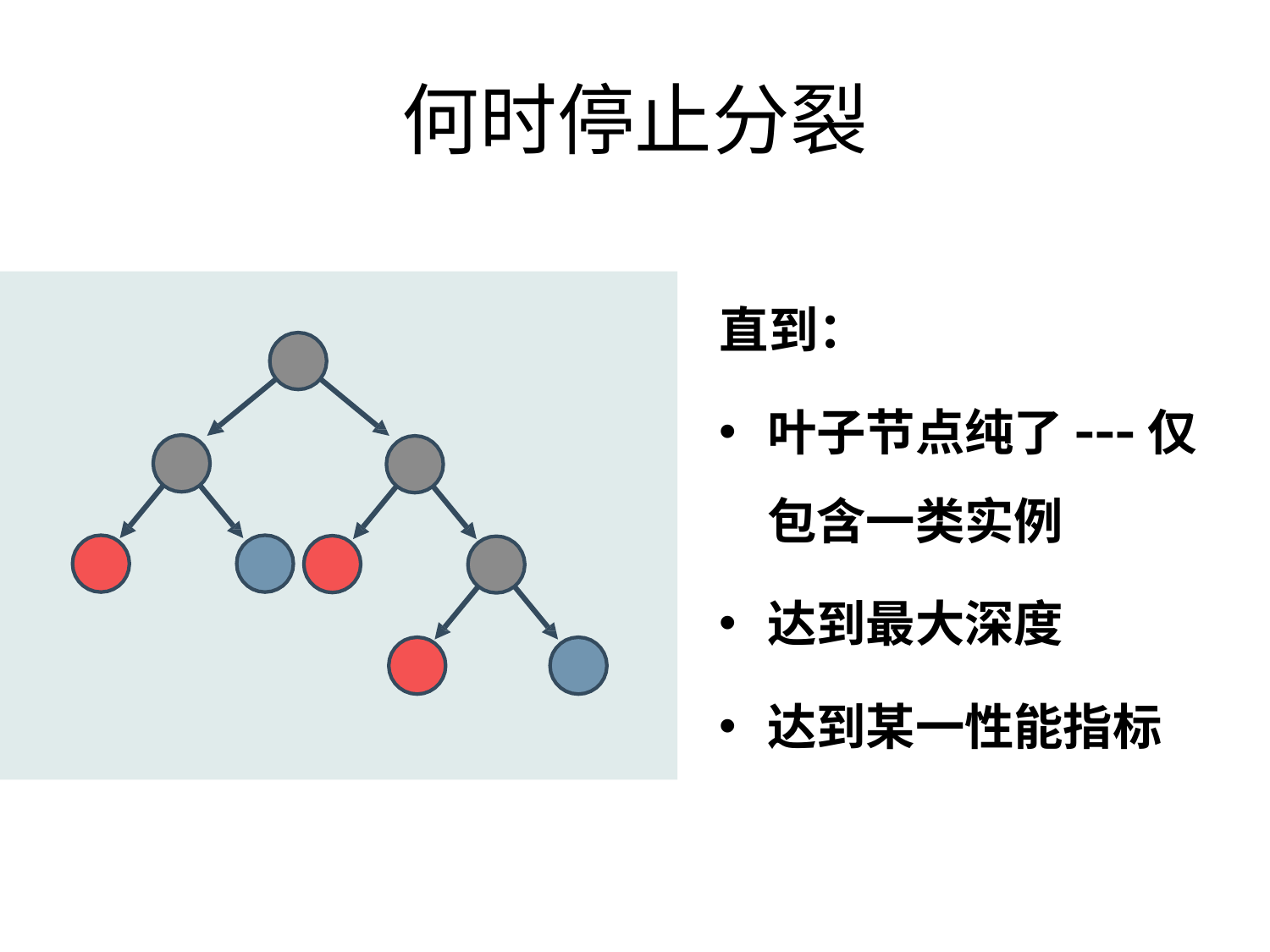

# 何时停止分裂
直到：
叶子节点纯了---仅包含一类实例
达到最大深度
达到某一性能指标